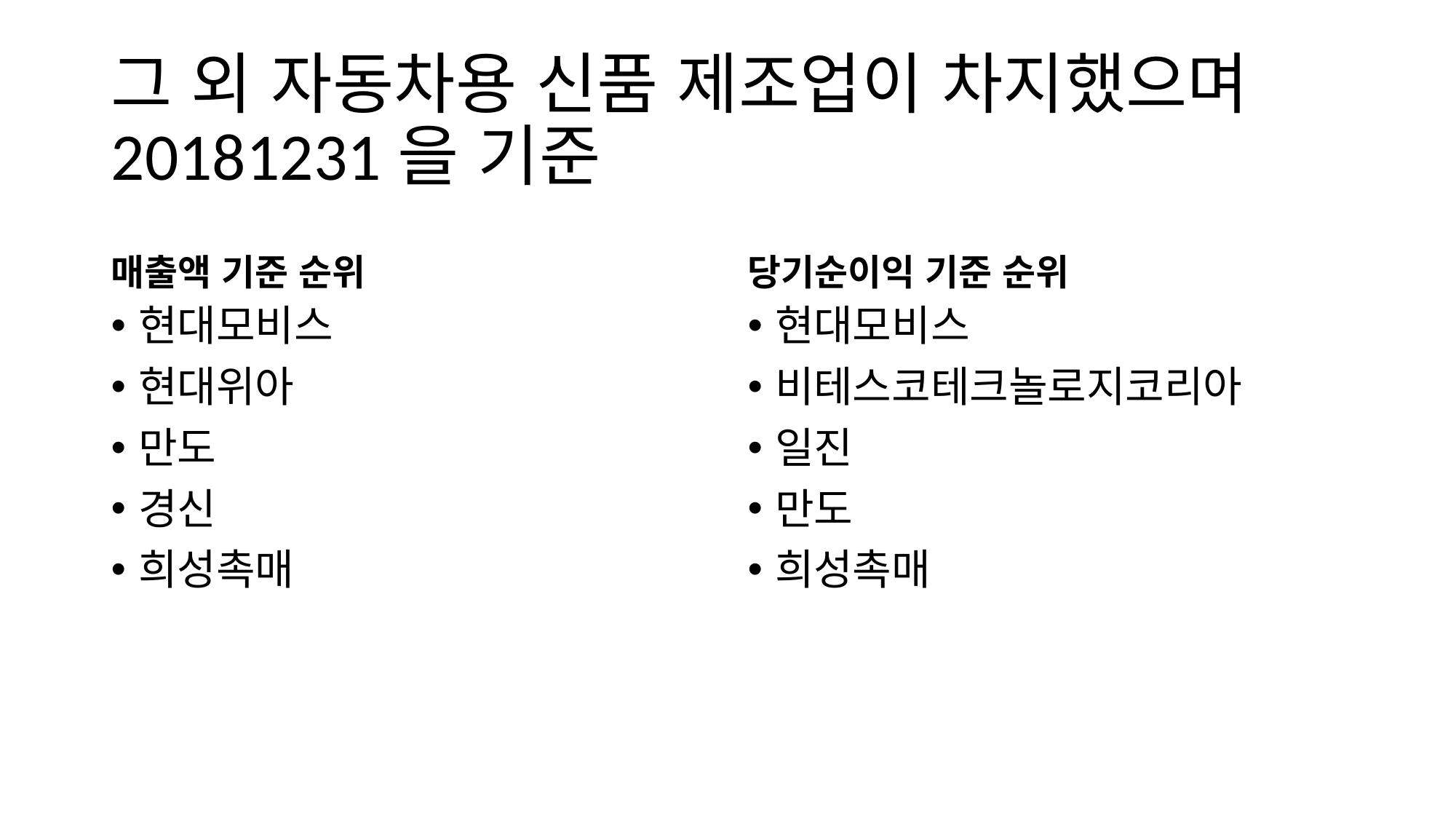

# 그 외 자동차용 신품 제조업이 차지했으며 20181231을 기준
매출액 기준 순위
당기순이익 기준 순위
현대모비스
현대위아
만도
경신
희성촉매

현대모비스
비테스코테크놀로지코리아
일진
만도
희성촉매